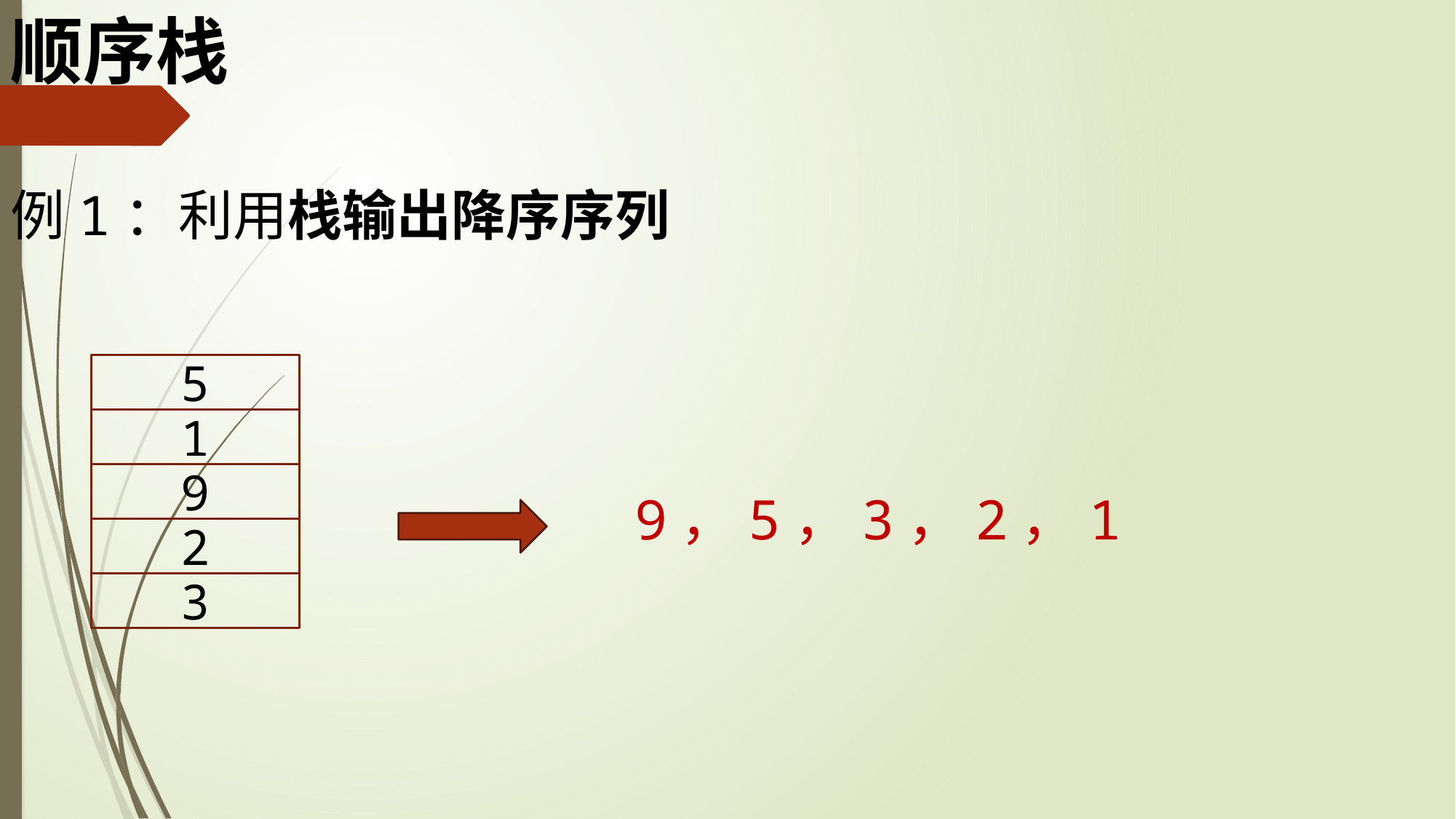

顺序栈
例1：利用栈输出降序序列
5
1
9
9，5，3，2，1

2
3